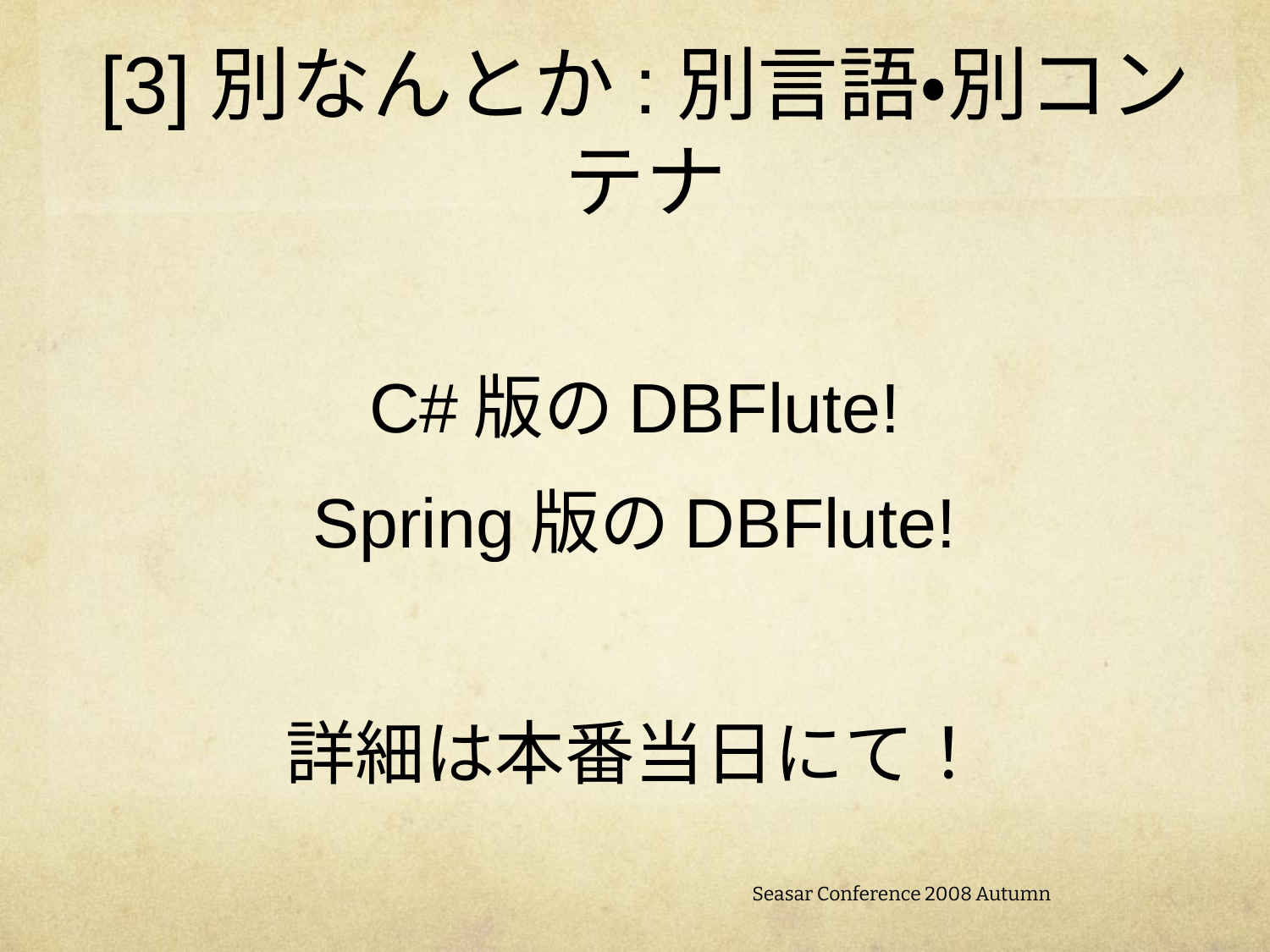

# [3]別なんとか:別言語・別コンテナ

C#版のDBFlute!
Spring版のDBFlute!

詳細は本番当日にて！
Seasar Conference 2008 Autumn